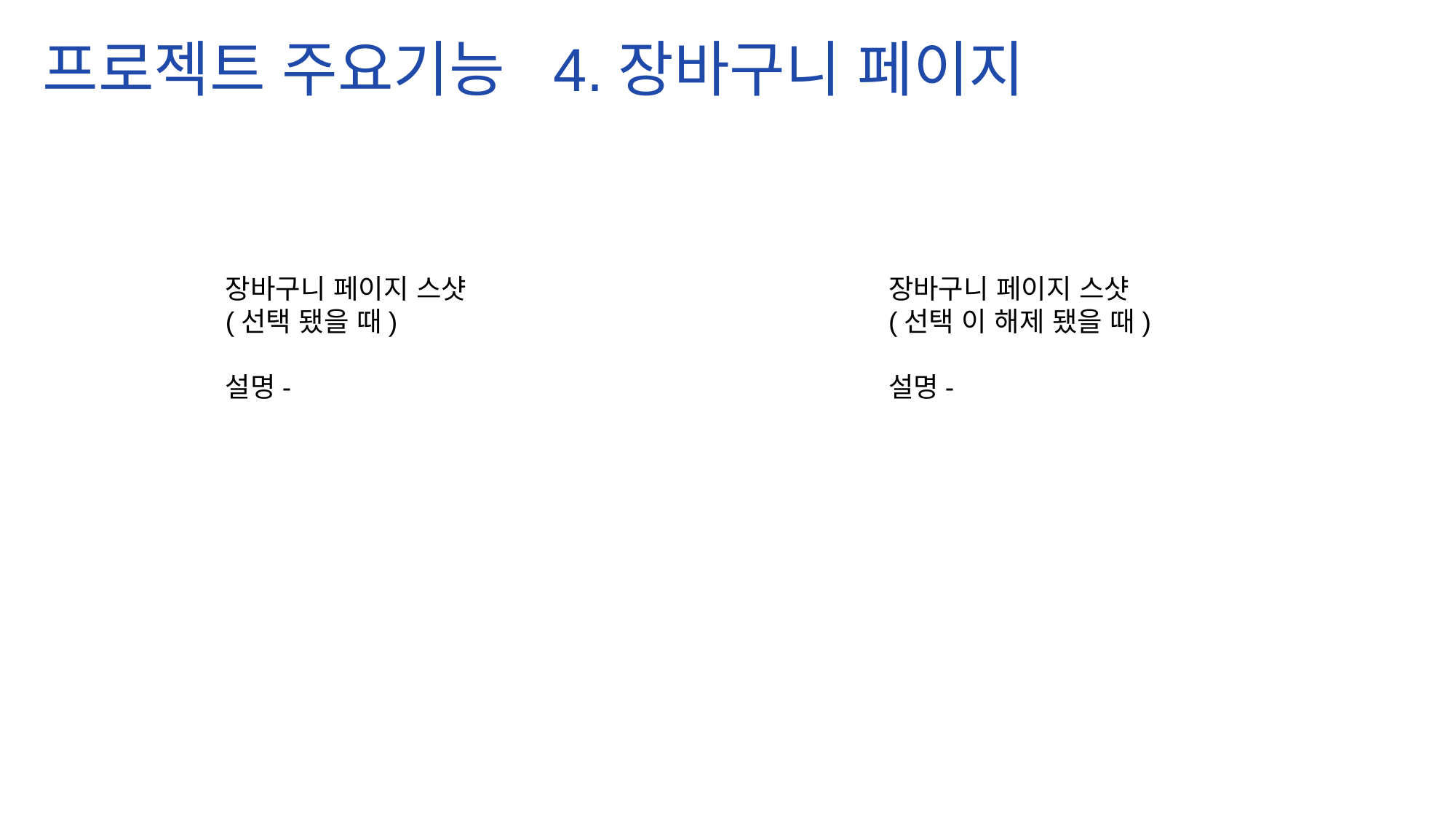

프로젝트 주요기능  4.장바구니 페이지
장바구니 페이지 스샷
(선택 이 해제 됐을 때)

설명-
장바구니 페이지 스샷
(선택 됐을 때)

설명-